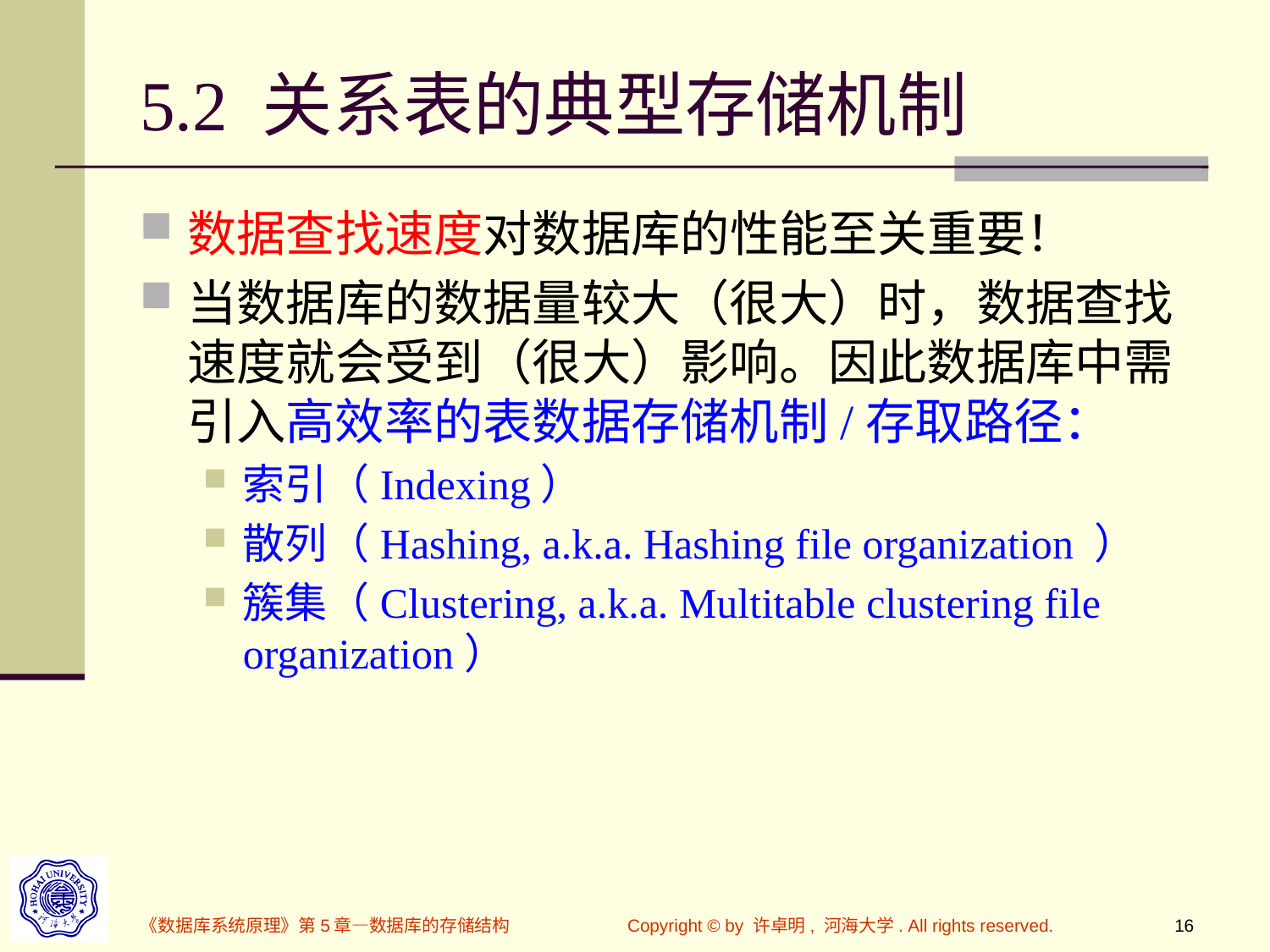

# 5.2 关系表的典型存储机制
数据查找速度对数据库的性能至关重要！
当数据库的数据量较大（很大）时，数据查找速度就会受到（很大）影响。因此数据库中需引入高效率的表数据存储机制/存取路径：
索引（Indexing）
散列（Hashing, a.k.a. Hashing file organization ）
簇集（Clustering, a.k.a. Multitable clustering file organization）
《数据库系统原理》第5章—数据库的存储结构
Copyright © by 许卓明, 河海大学. All rights reserved.
16